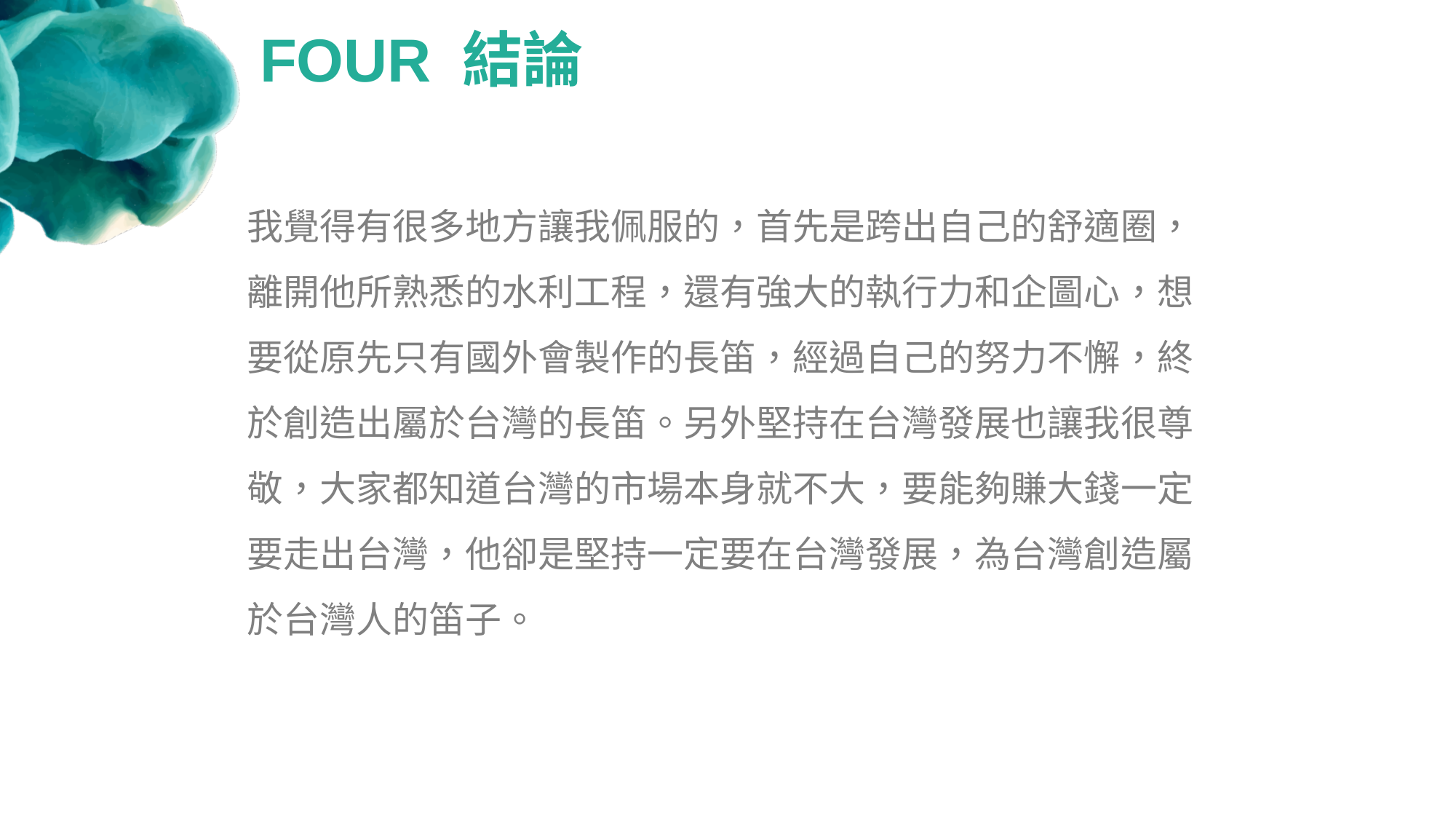

FOUR 結論
我覺得有很多地方讓我佩服的，首先是跨出自己的舒適圈，離開他所熟悉的水利工程，還有強大的執行力和企圖心，想要從原先只有國外會製作的長笛，經過自己的努力不懈，終於創造出屬於台灣的長笛。另外堅持在台灣發展也讓我很尊敬，大家都知道台灣的市場本身就不大，要能夠賺大錢一定要走出台灣，他卻是堅持一定要在台灣發展，為台灣創造屬於台灣人的笛子。